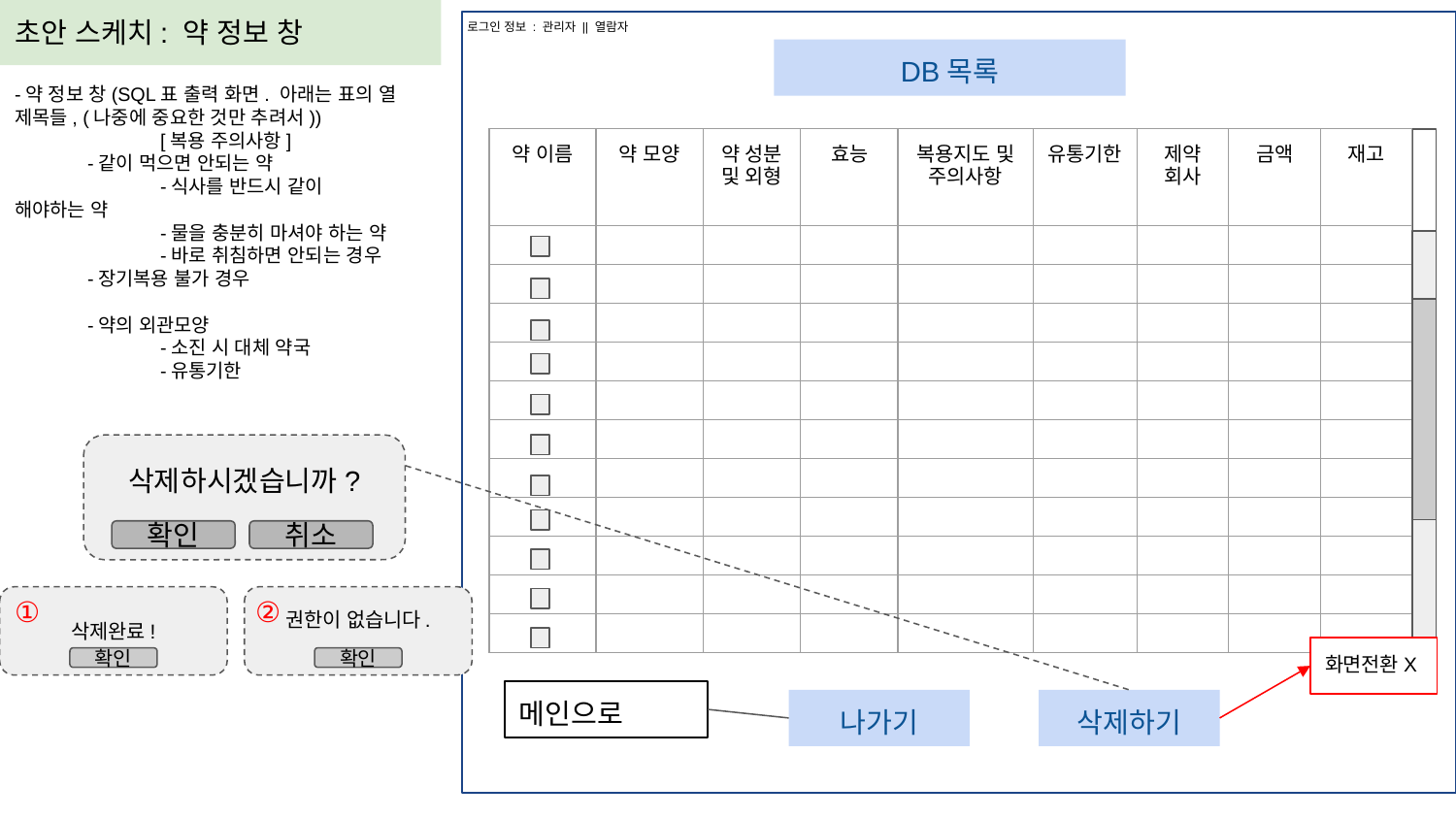

초안 스케치: 약 정보 창
로그인 정보 : 관리자 || 열람자

DB목록
-약 정보 창(SQL표 출력 화면. 아래는 표의 열 제목들, (나중에 중요한 것만 추려서))
	[복용 주의사항]
-같이 먹으면 안되는 약
	-식사를 반드시 같이 해야하는 약
	-물을 충분히 마셔야 하는 약
	-바로 취침하면 안되는 경우
-장기복용 불가 경우

-약의 외관모양
	-소진 시 대체 약국
	-유통기한
| 약 이름 | 약 모양 | 약 성분 및 외형 | 효능 | 복용지도 및 주의사항 | 유통기한 | 제약 회사 | 금액 | 재고 |
| --- | --- | --- | --- | --- | --- | --- | --- | --- |
|  |  |  |  |  |  |  |  |  |
|  |  |  |  |  |  |  |  |  |
|  |  |  |  |  |  |  |  |  |
|  |  |  |  |  |  |  |  |  |
|  |  |  |  |  |  |  |  |  |
|  |  |  |  |  |  |  |  |  |
|  |  |  |  |  |  |  |  |  |
|  |  |  |  |  |  |  |  |  |
|  |  |  |  |  |  |  |  |  |
|  |  |  |  |  |  |  |  |  |
|  |  |  |  |  |  |  |  |  |

삭제하시겠습니까?

확인
취소

①
②
삭제완료!
권한이 없습니다.

화면전환X
확인
확인
메인으로
나가기
삭제하기